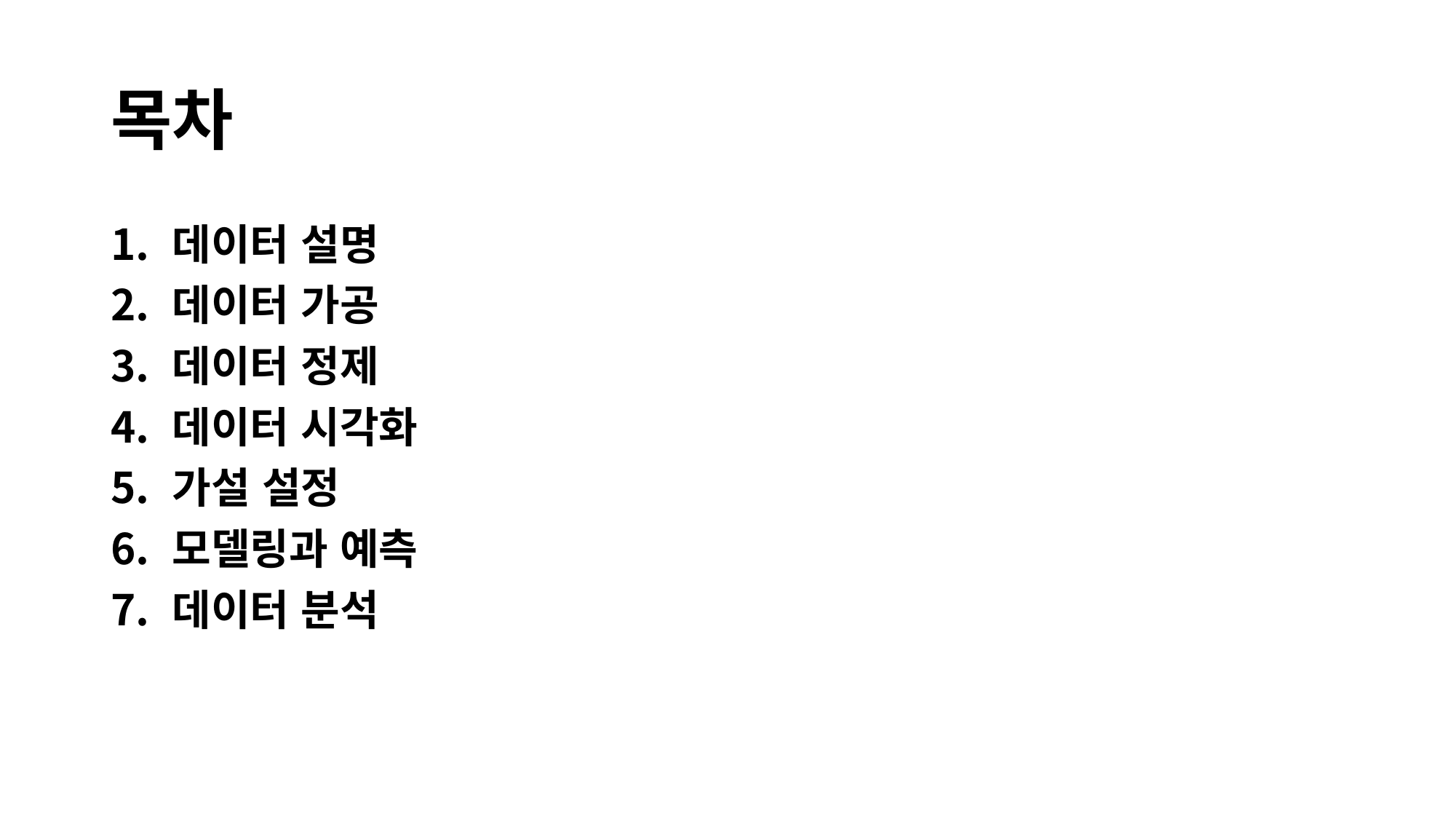

# 목차
데이터 설명
데이터 가공
데이터 정제
데이터 시각화
가설 설정
모델링과 예측
데이터 분석